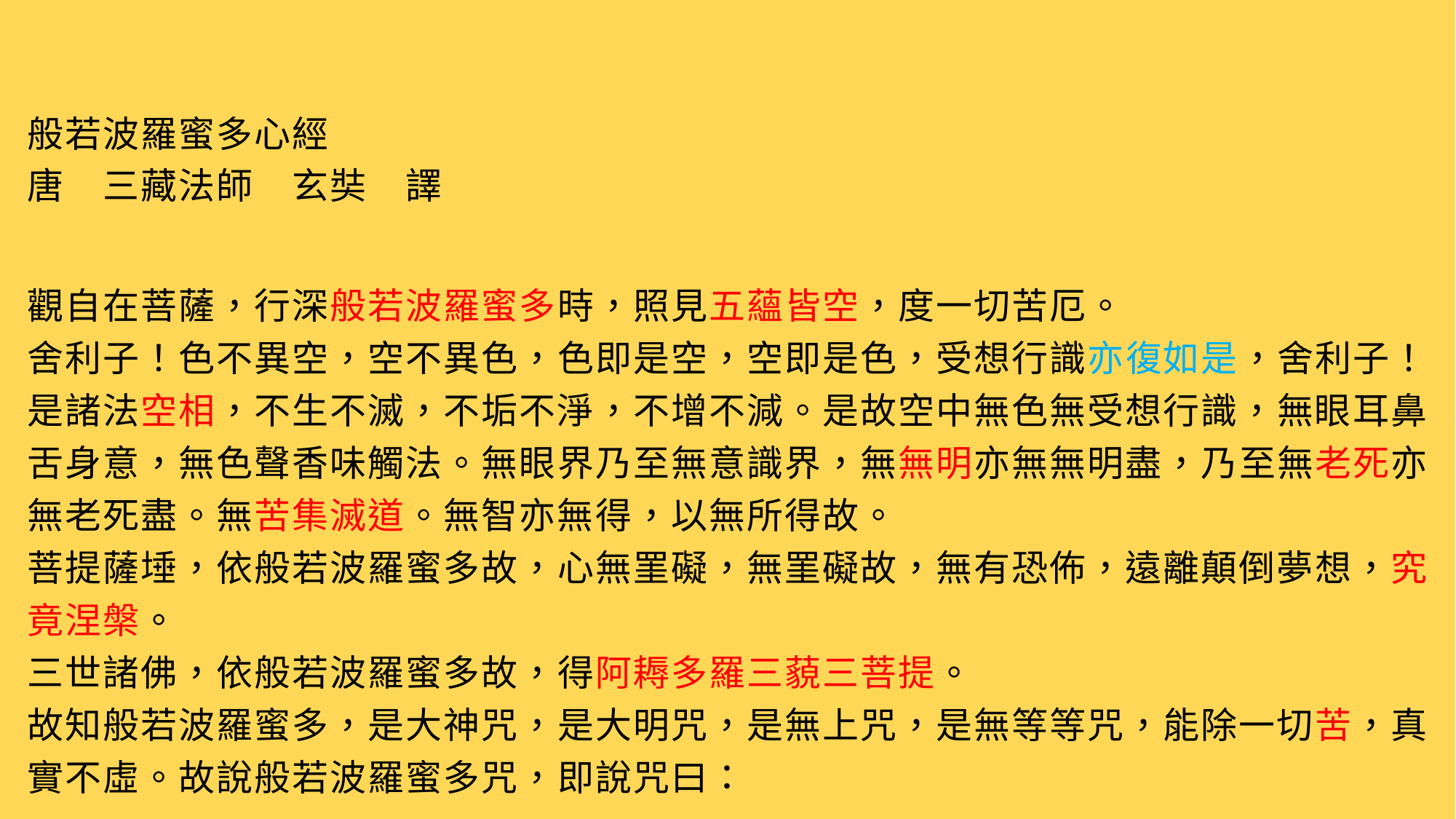

般若波羅蜜多心經
唐　三藏法師　玄奘　譯
觀自在菩薩，行深般若波羅蜜多時，照見五蘊皆空，度一切苦厄。
舍利子！色不異空，空不異色，色即是空，空即是色，受想行識亦復如是，舍利子！是諸法空相，不生不滅，不垢不淨，不增不減。是故空中無色無受想行識，無眼耳鼻舌身意，無色聲香味觸法。無眼界乃至無意識界，無無明亦無無明盡，乃至無老死亦無老死盡。無苦集滅道。無智亦無得，以無所得故。
菩提薩埵，依般若波羅蜜多故，心無罣礙，無罣礙故，無有恐佈，遠離顛倒夢想，究竟涅槃。
三世諸佛，依般若波羅蜜多故，得阿耨多羅三藐三菩提。
故知般若波羅蜜多，是大神咒，是大明咒，是無上咒，是無等等咒，能除一切苦，真實不虛。故說般若波羅蜜多咒，即說咒曰：
揭諦　揭諦　波羅揭諦
波羅僧揭諦　菩提薩婆訶